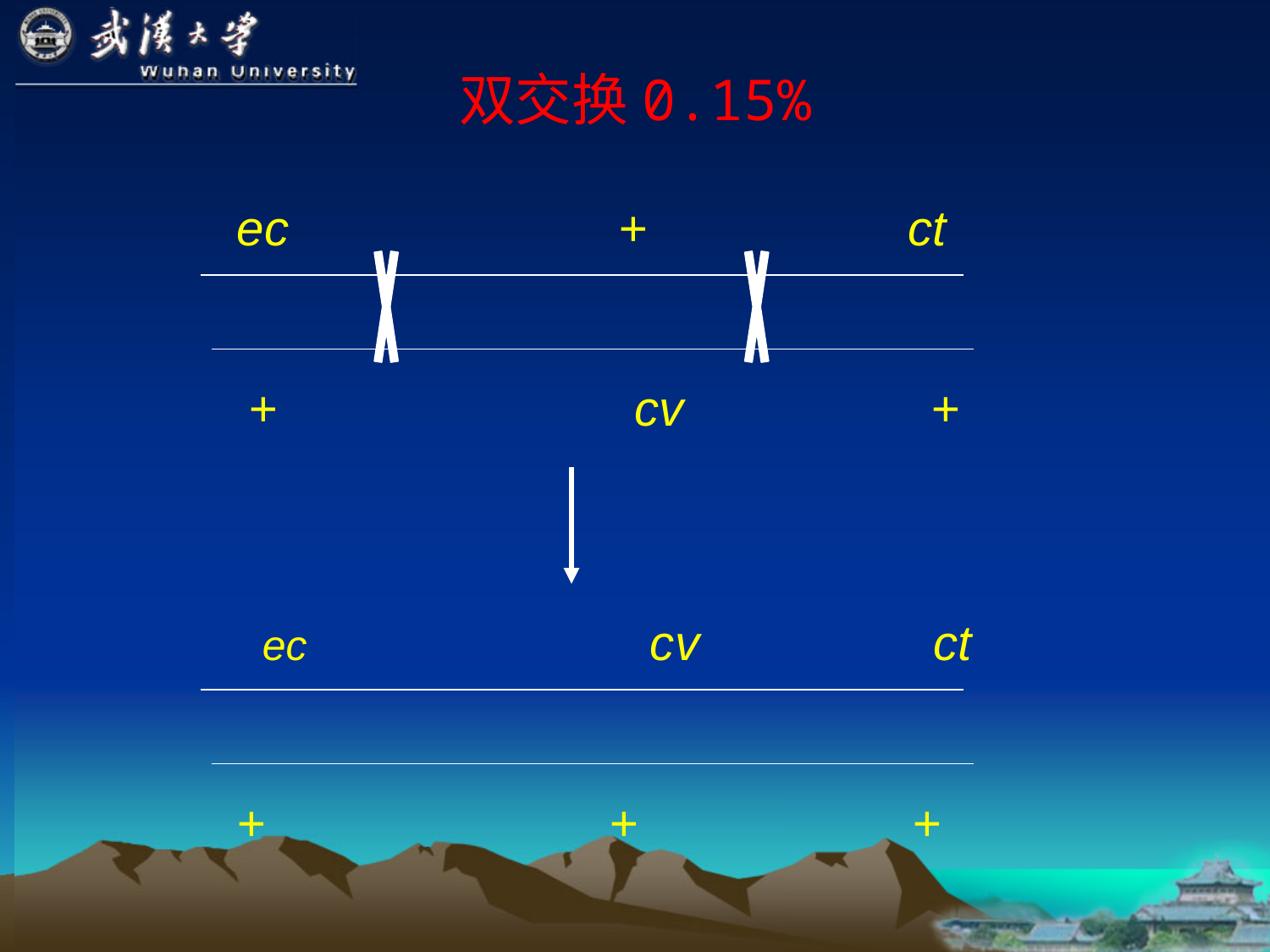

双交换0.15%
ec                        +                   ct
+                          cv                  +

 ec                         cv                 ct
+                         +                    +